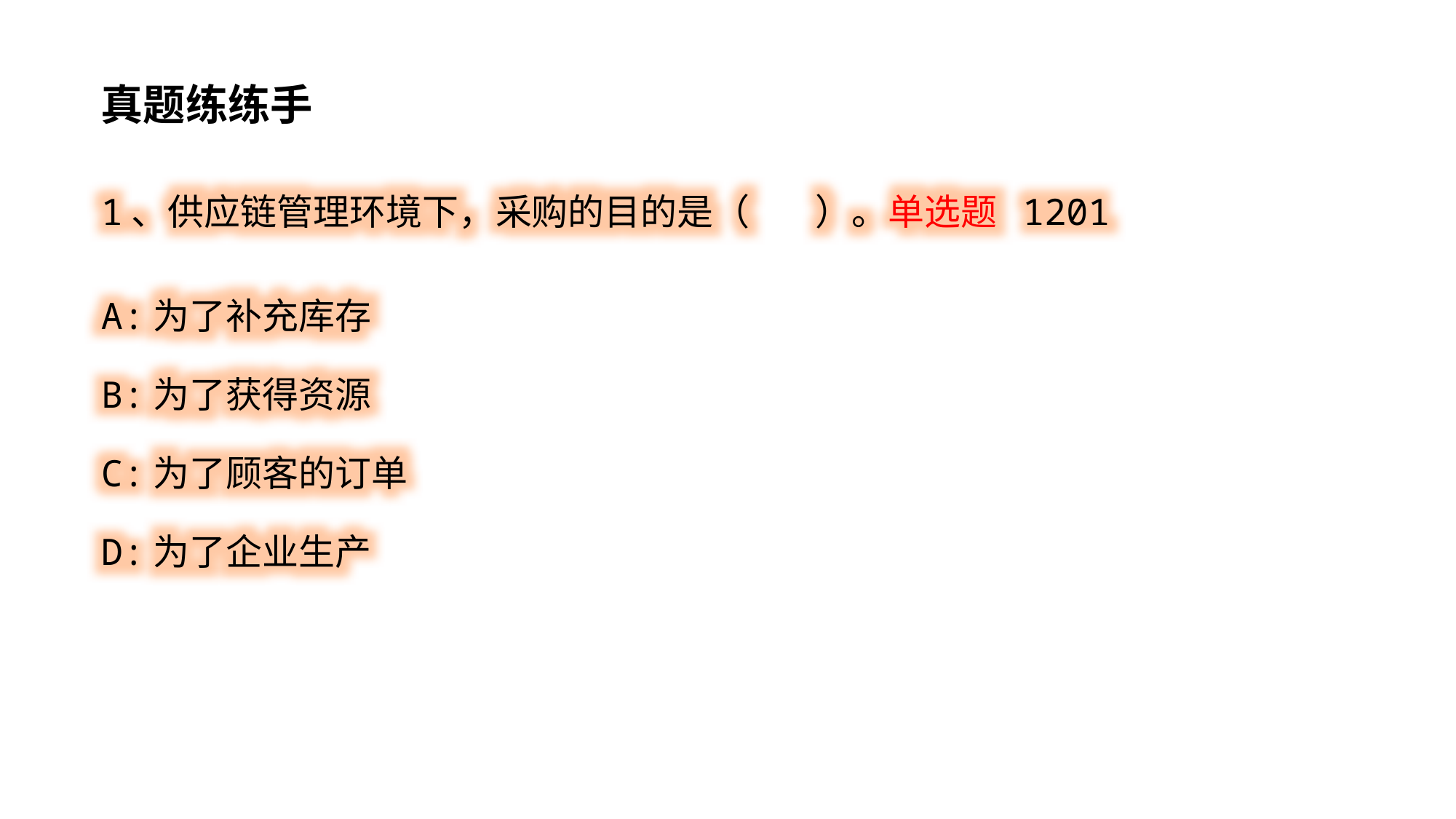

真题练练手
1、供应链管理环境下，采购的目的是（        ）。单选题  1201

A:为了补充库存

B:为了获得资源

C:为了顾客的订单

D:为了企业生产